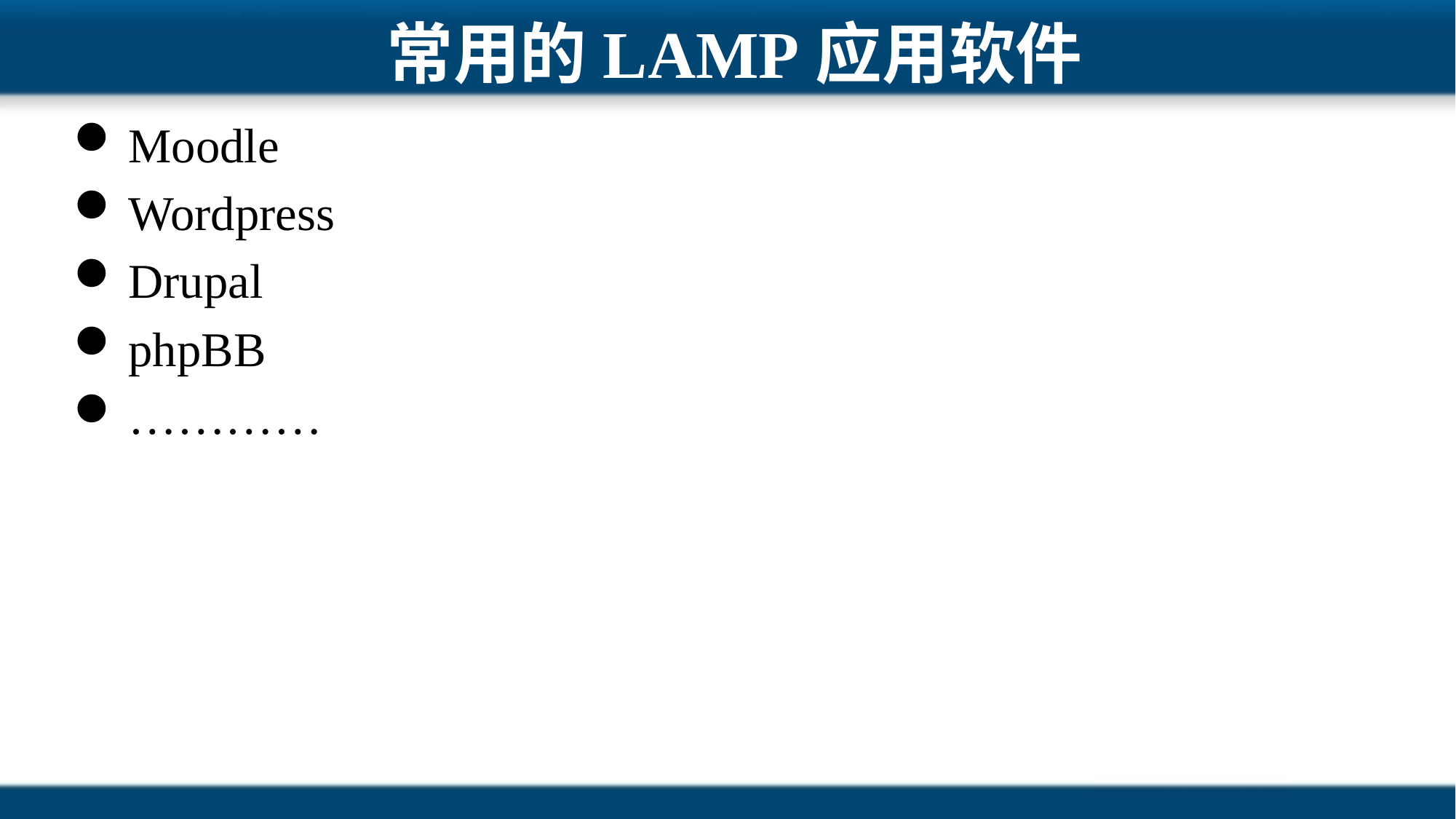

# 常用的LAMP应用软件
Moodle
Wordpress
Drupal
phpBB
…………